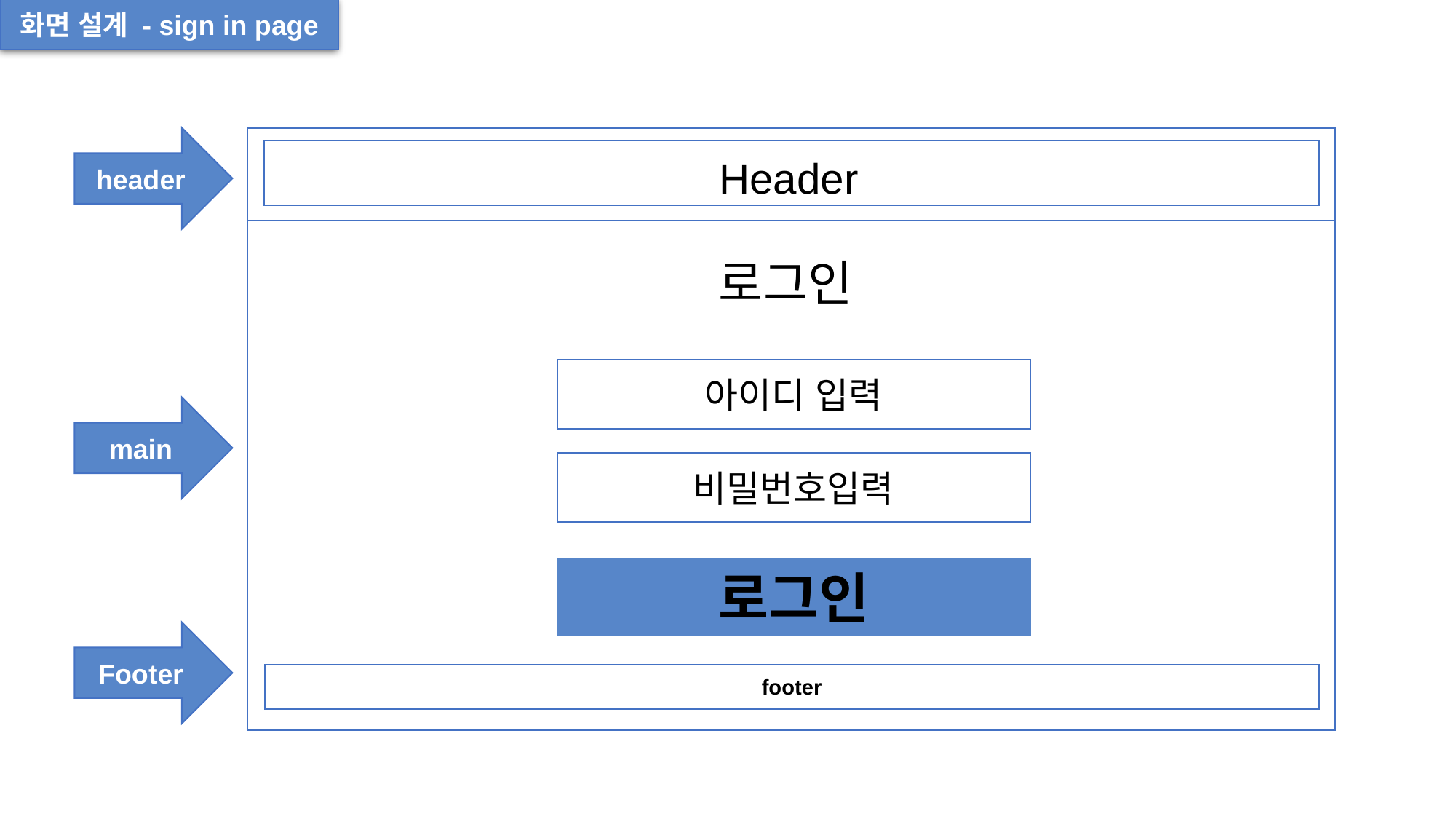

화면 설계 - sign in page
header

g
Header

로그인
아이디 입력
main
비밀번호입력
로그인
Footer
footer